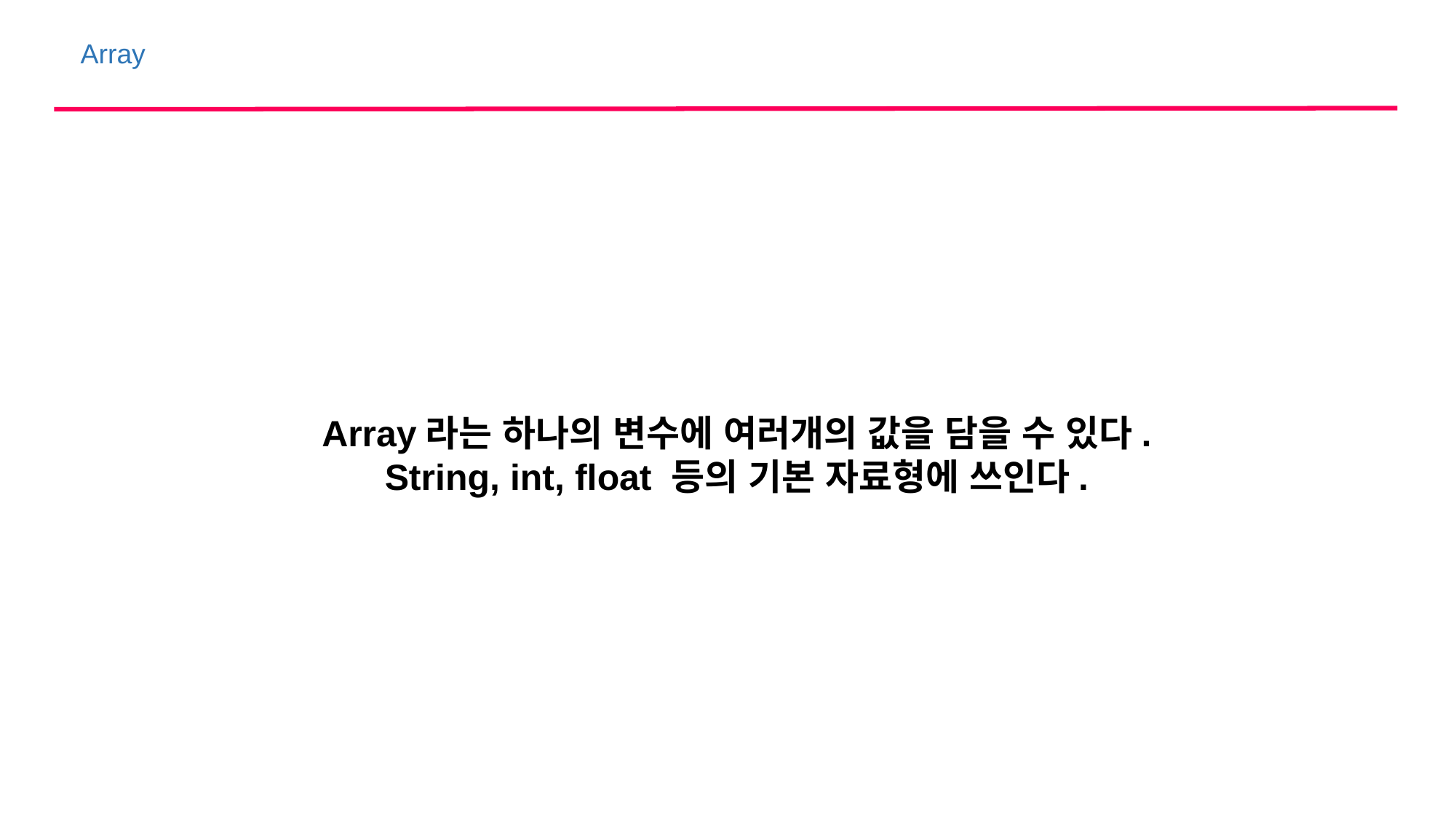

Array
Array라는 하나의 변수에 여러개의 값을 담을 수 있다.
String, int, float 등의 기본 자료형에 쓰인다.